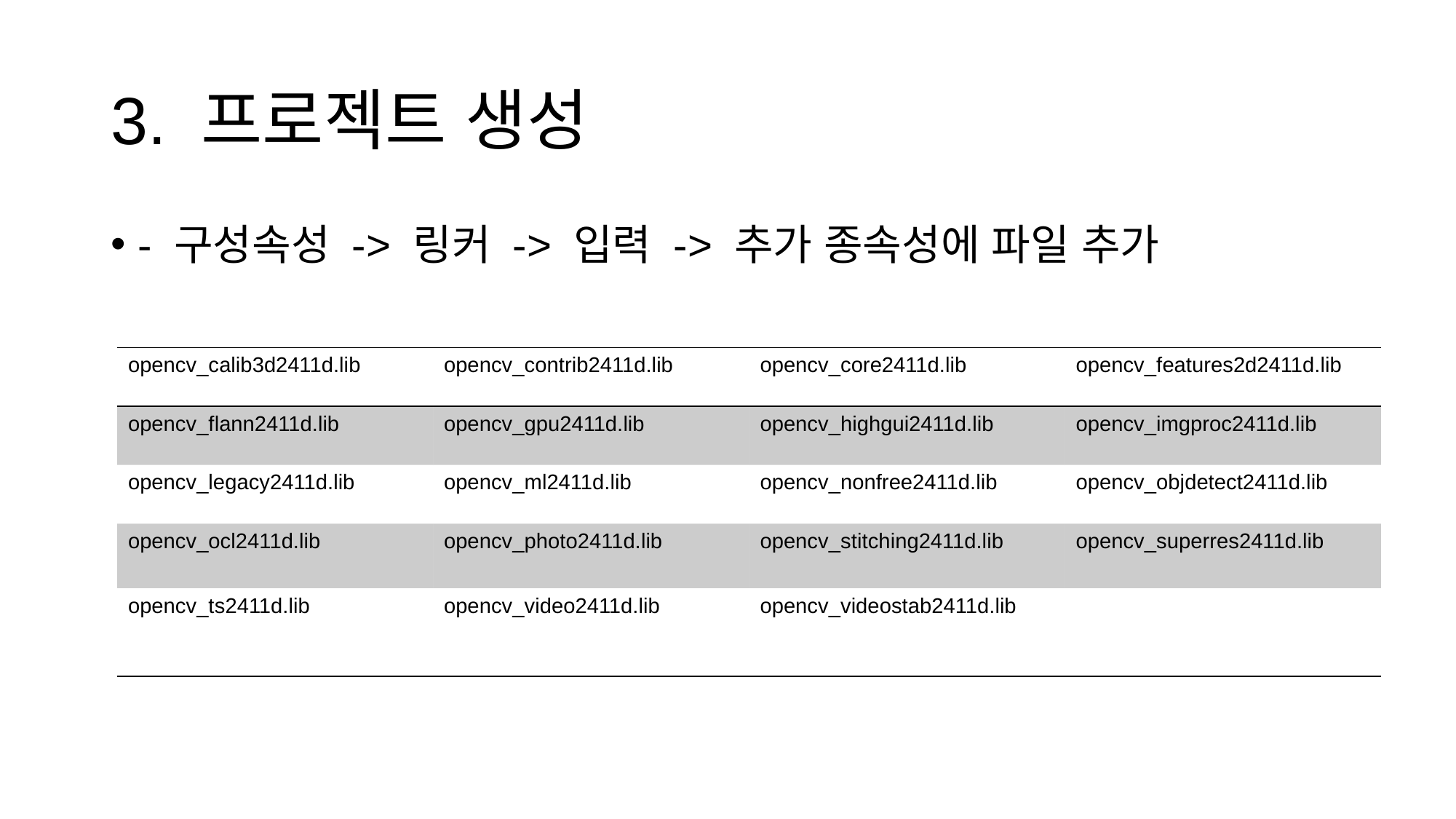

# 3. 프로젝트 생성
- 구성속성 -> 링커 -> 입력 -> 추가 종속성에 파일 추가

| opencv\_calib3d2411d.lib | opencv\_contrib2411d.lib | opencv\_core2411d.lib | opencv\_features2d2411d.lib |
| --- | --- | --- | --- |
| opencv\_flann2411d.lib | opencv\_gpu2411d.lib | opencv\_highgui2411d.lib | opencv\_imgproc2411d.lib |
| opencv\_legacy2411d.lib | opencv\_ml2411d.lib | opencv\_nonfree2411d.lib | opencv\_objdetect2411d.lib |
| opencv\_ocl2411d.lib | opencv\_photo2411d.lib | opencv\_stitching2411d.lib | opencv\_superres2411d.lib |
| opencv\_ts2411d.lib | opencv\_video2411d.lib | opencv\_videostab2411d.lib |  |